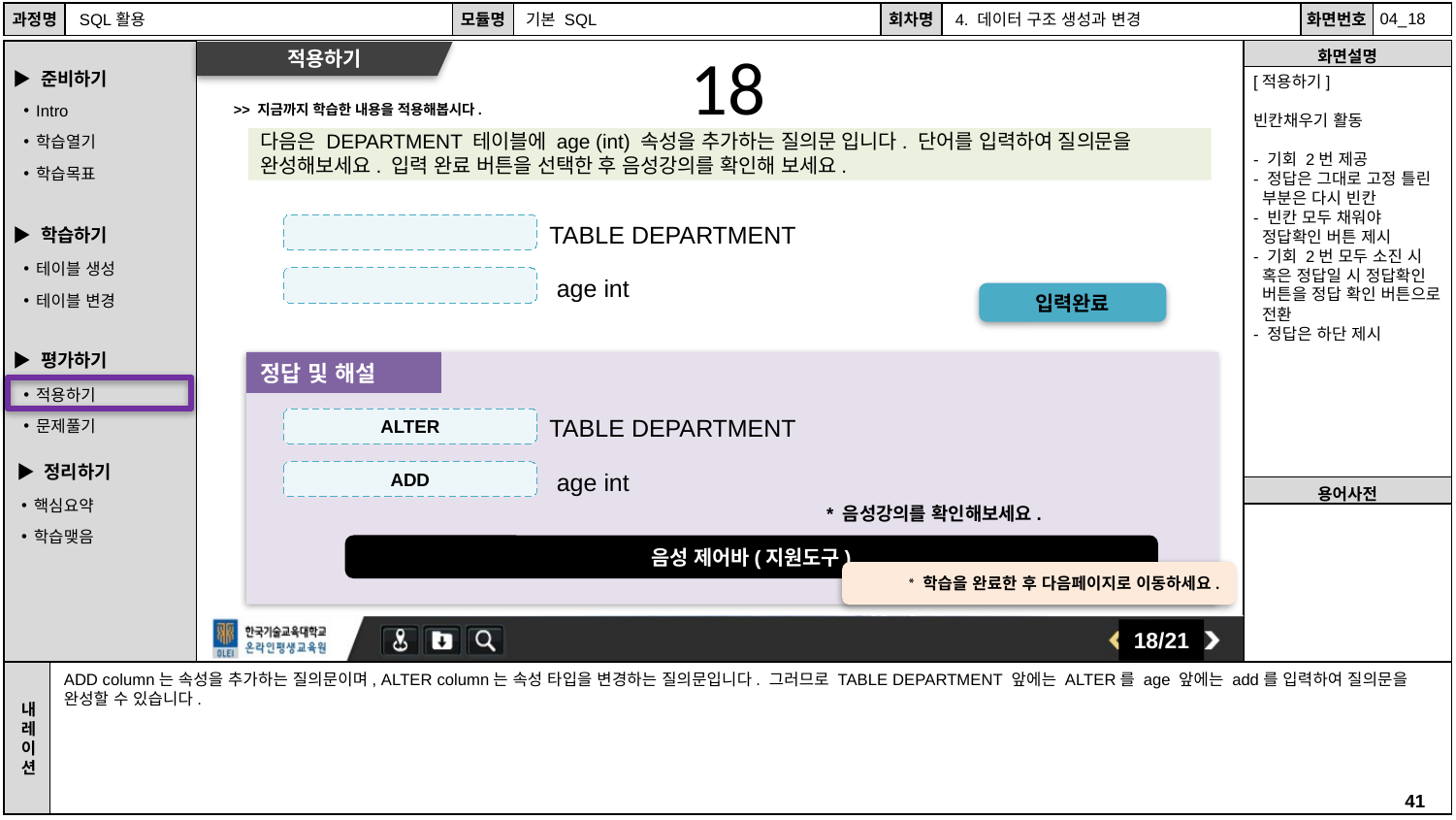

18
18
적용하기
[적용하기]

빈칸채우기 활동

- 기회 2번 제공
- 정답은 그대로 고정 틀린 부분은 다시 빈칸
- 빈칸 모두 채워야 정답확인 버튼 제시
- 기회 2번 모두 소진 시 혹은 정답일 시 정답확인 버튼을 정답 확인 버튼으로 전환
- 정답은 하단 제시
>> 지금까지 학습한 내용을 적용해봅시다.
다음은 DEPARTMENT 테이블에 age (int) 속성을 추가하는 질의문 입니다. 단어를 입력하여 질의문을 완성해보세요. 입력 완료 버튼을 선택한 후 음성강의를 확인해 보세요.

TABLE DEPARTMENT

age int

입력완료

정답 및 해설

TABLE DEPARTMENT
ALTER
age int
ADD
* 음성강의를 확인해보세요.
음성 제어바(지원도구)
* 학습을 완료한 후 다음페이지로 이동하세요.
18/21
08
ADD column는 속성을 추가하는 질의문이며, ALTER column는 속성 타입을 변경하는 질의문입니다. 그러므로 TABLE DEPARTMENT 앞에는 ALTER를 age 앞에는 add를 입력하여 질의문을 완성할 수 있습니다.